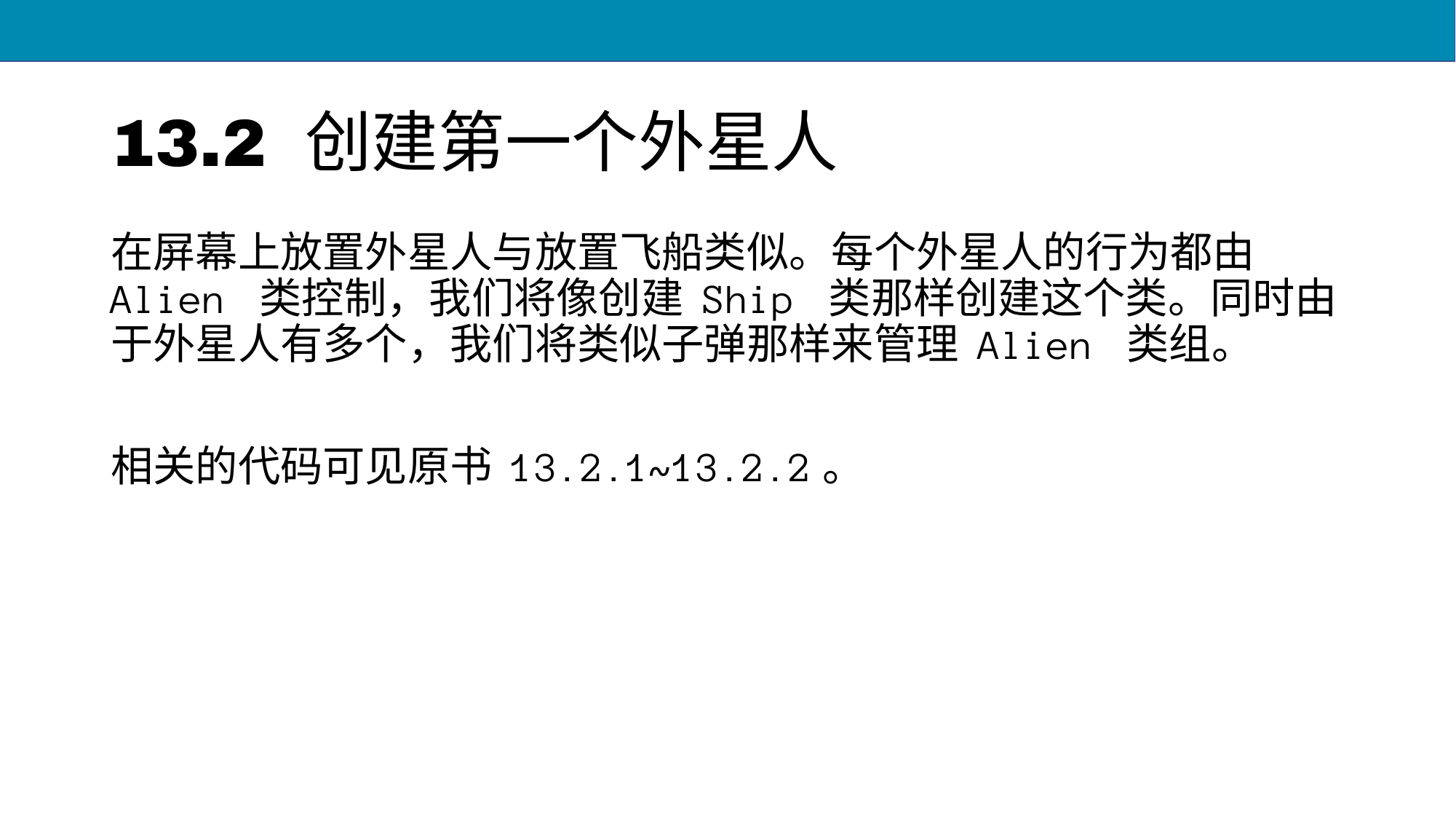

# 13.2 创建第一个外星人
在屏幕上放置外星人与放置飞船类似。每个外星人的行为都由 Alien 类控制，我们将像创建 Ship 类那样创建这个类。同时由于外星人有多个，我们将类似子弹那样来管理 Alien 类组。

相关的代码可见原书 13.2.1~13.2.2。